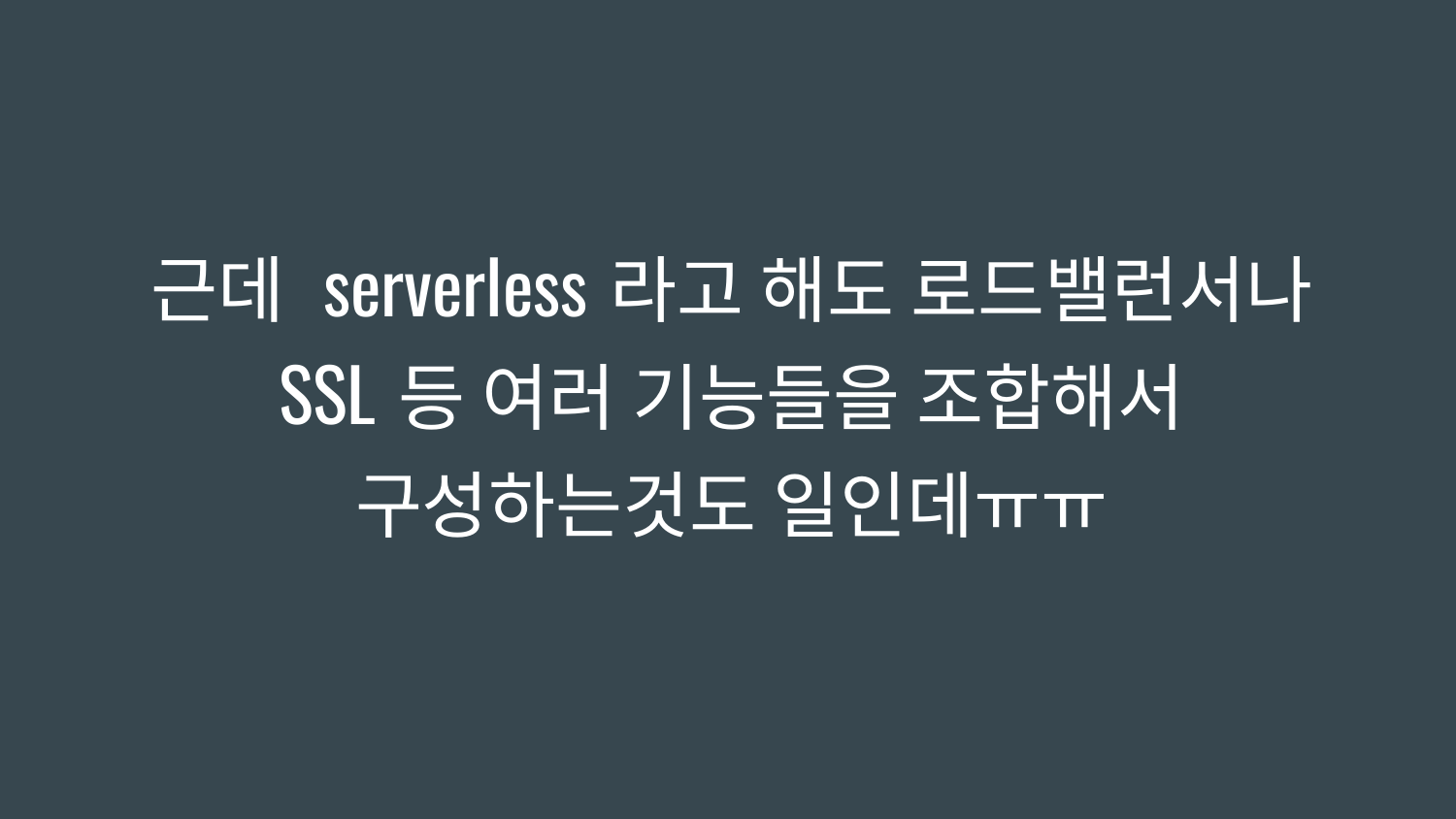

# 근데 serverless라고 해도 로드밸런서나 SSL등 여러 기능들을 조합해서 구성하는것도 일인데ㅠㅠ